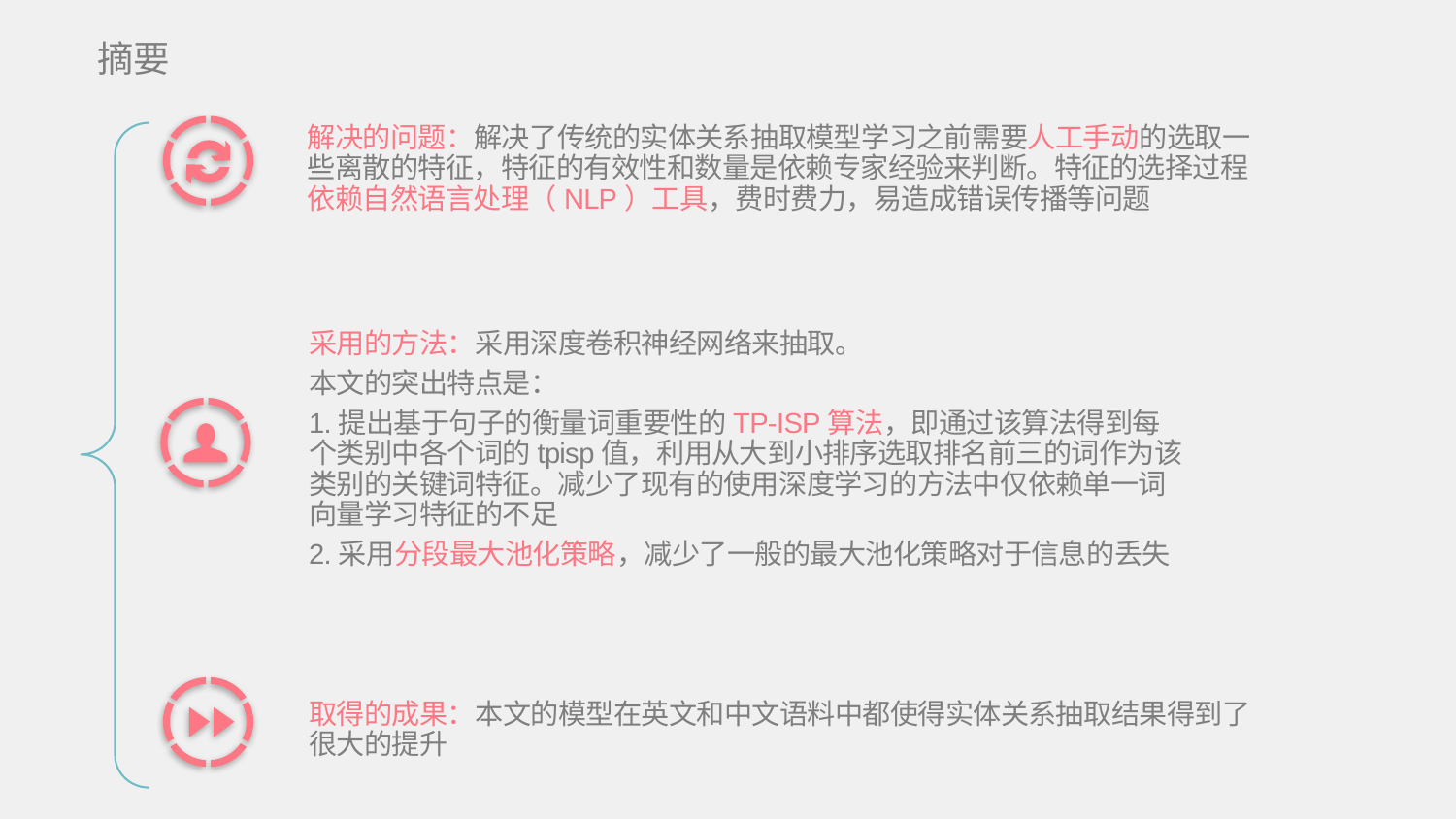

摘要

解决的问题：解决了传统的实体关系抽取模型学习之前需要人工手动的选取一些离散的特征，特征的有效性和数量是依赖专家经验来判断。特征的选择过程依赖自然语言处理（NLP）工具，费时费力，易造成错误传播等问题
采用的方法：采用深度卷积神经网络来抽取。
本文的突出特点是：
1.提出基于句子的衡量词重要性的TP-ISP算法，即通过该算法得到每个类别中各个词的tpisp值，利用从大到小排序选取排名前三的词作为该类别的关键词特征。减少了现有的使用深度学习的方法中仅依赖单一词向量学习特征的不足
2.采用分段最大池化策略，减少了一般的最大池化策略对于信息的丢失

取得的成果：本文的模型在英文和中文语料中都使得实体关系抽取结果得到了很大的提升